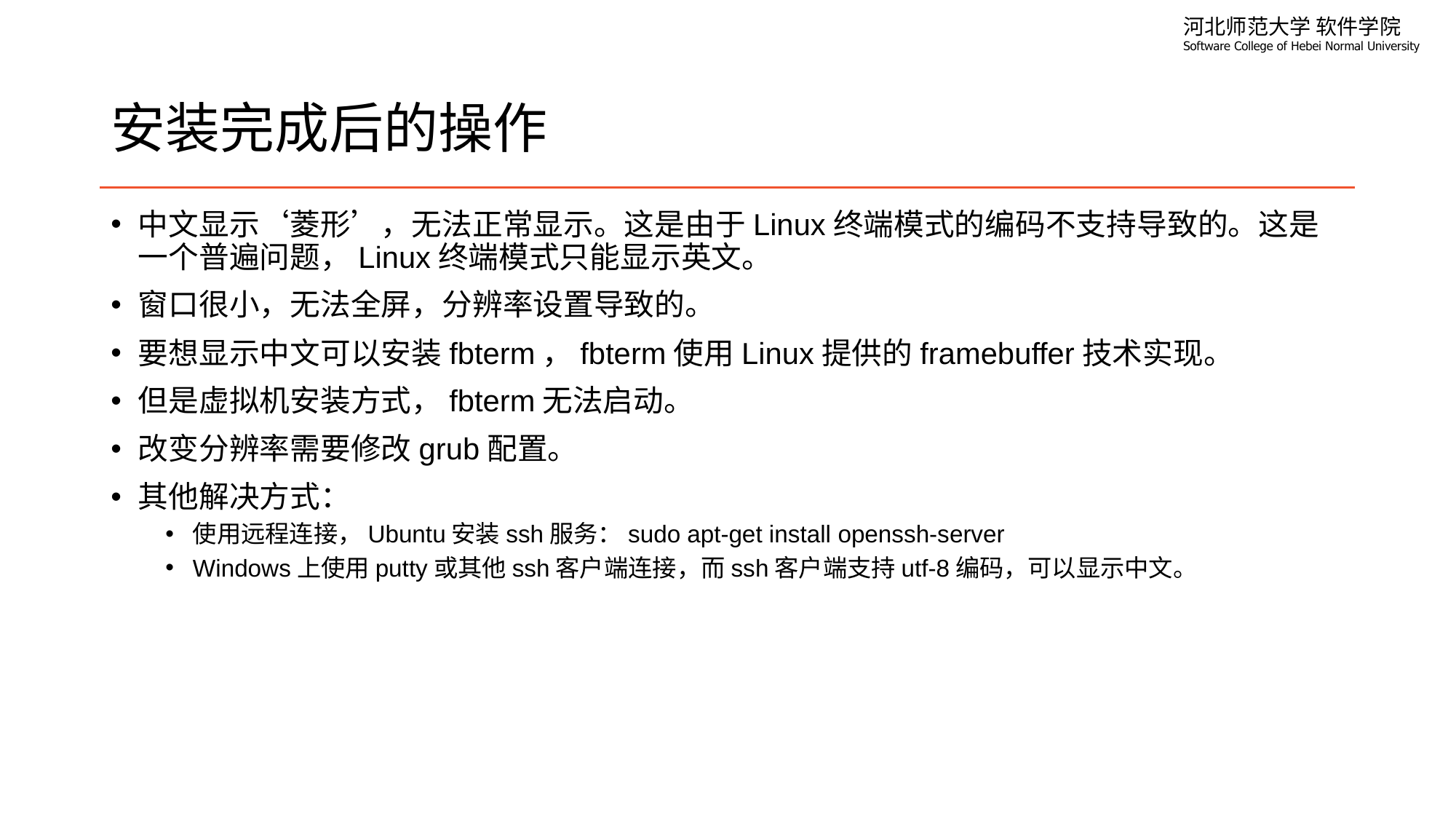

# 安装完成后的操作
中文显示‘菱形’，无法正常显示。这是由于Linux终端模式的编码不支持导致的。这是一个普遍问题，Linux终端模式只能显示英文。
窗口很小，无法全屏，分辨率设置导致的。
要想显示中文可以安装fbterm，fbterm使用Linux提供的framebuffer技术实现。
但是虚拟机安装方式，fbterm无法启动。
改变分辨率需要修改grub配置。
其他解决方式：
使用远程连接，Ubuntu安装ssh服务：sudo apt-get install openssh-server
Windows上使用putty或其他ssh客户端连接，而ssh客户端支持utf-8编码，可以显示中文。